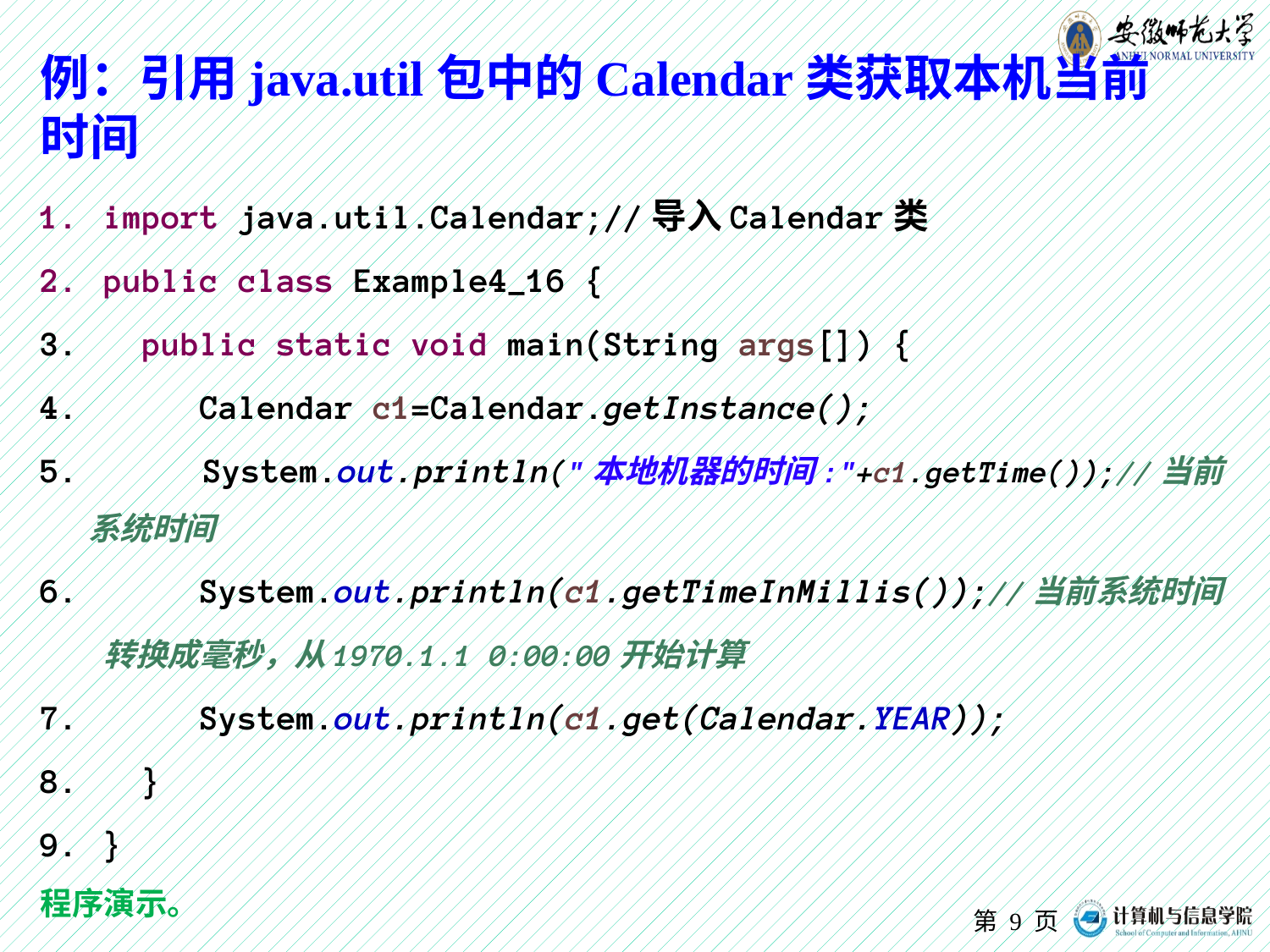

# 例：引用java.util包中的Calendar类获取本机当前时间
import java.util.Calendar;//导入Calendar类
public class Example4_16 {
  public static void main(String args[]) {
     Calendar c1=Calendar.getInstance();
      System.out.println("本地机器的时间:"+c1.getTime());//当前系统时间
     System.out.println(c1.getTimeInMillis());//当前系统时间转换成毫秒，从1970.1.1 0:00:00开始计算
     System.out.println(c1.get(Calendar.YEAR));
  }
}
程序演示。
第 9 页